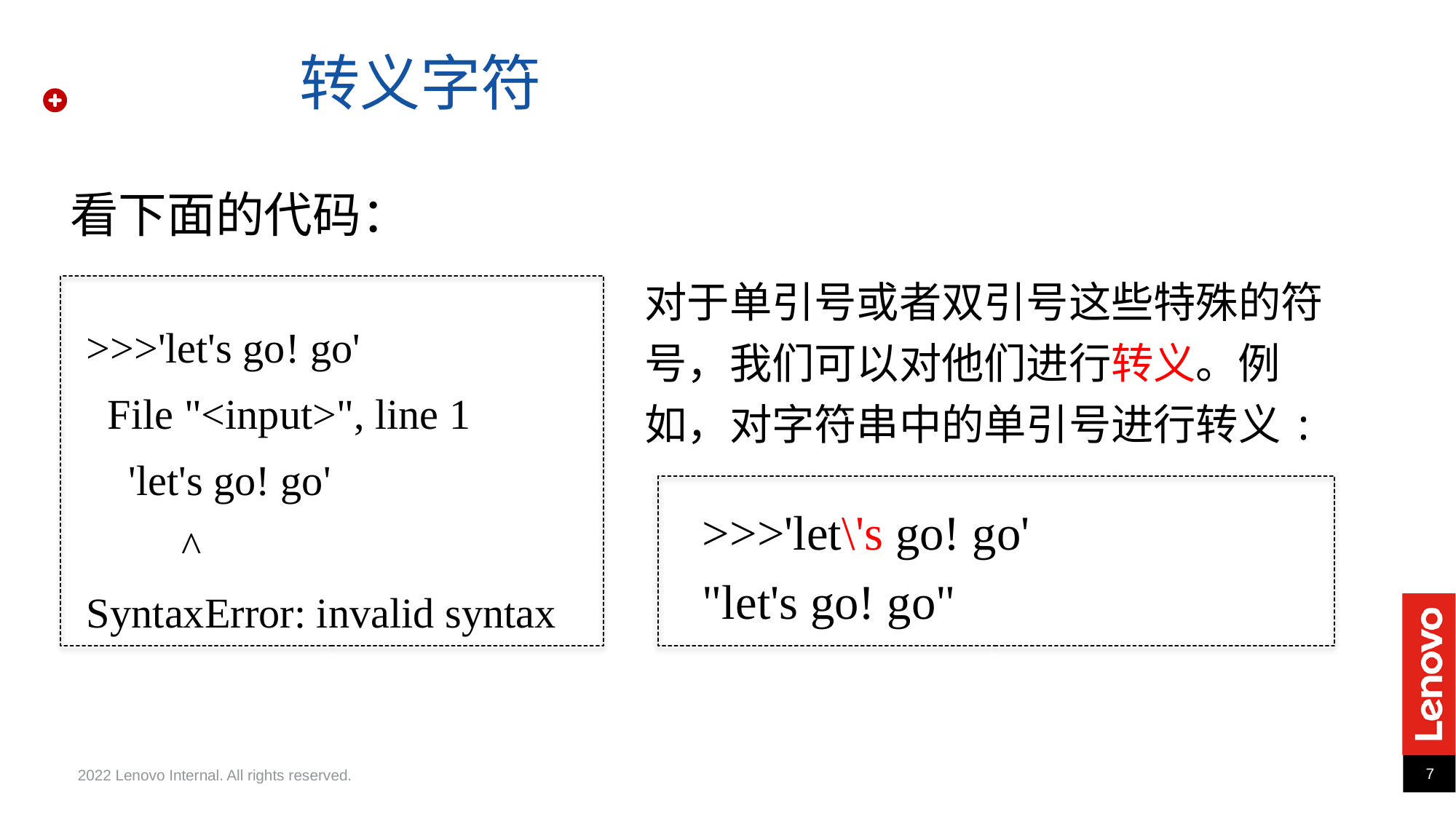

转义字符
看下面的代码：
对于单引号或者双引号这些特殊的符号，我们可以对他们进行转义。例如，对字符串中的单引号进行转义:

>>>'let's go! go'
  File "<input>", line 1
    'let's go! go'
         ^
SyntaxError: invalid syntax

>>>'let\'s go! go'
"let's go! go"